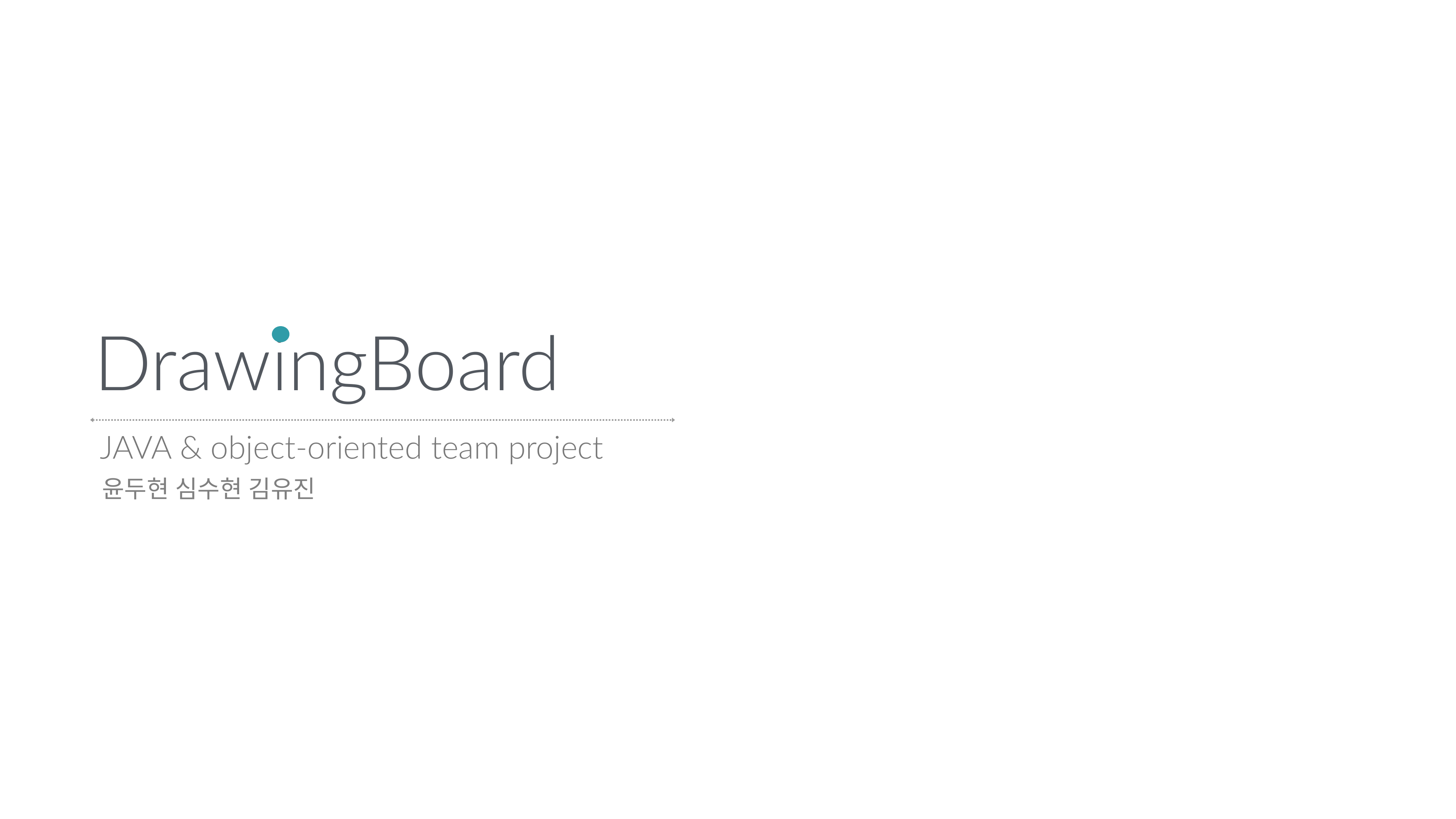

DrawingBoard

JAVA & object-oriented team project
윤두현 심수현 김유진